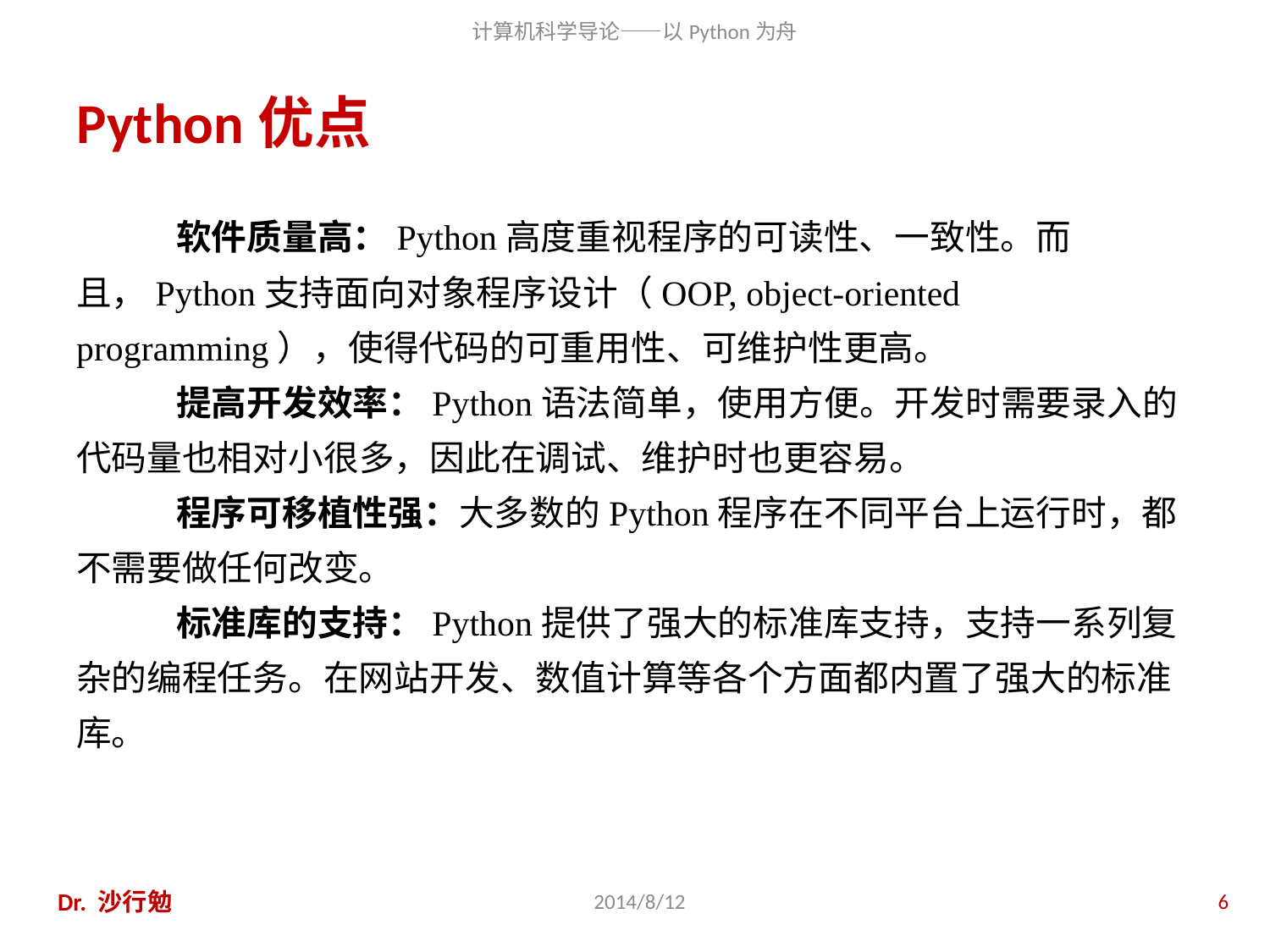

# Python优点
软件质量高：Python高度重视程序的可读性、一致性。而且，Python支持面向对象程序设计（OOP, object-oriented programming），使得代码的可重用性、可维护性更高。
提高开发效率：Python语法简单，使用方便。开发时需要录入的代码量也相对小很多，因此在调试、维护时也更容易。
程序可移植性强：大多数的Python程序在不同平台上运行时，都不需要做任何改变。
标准库的支持：Python提供了强大的标准库支持，支持一系列复杂的编程任务。在网站开发、数值计算等各个方面都内置了强大的标准库。
Dr. 沙行勉
2014/8/12
6